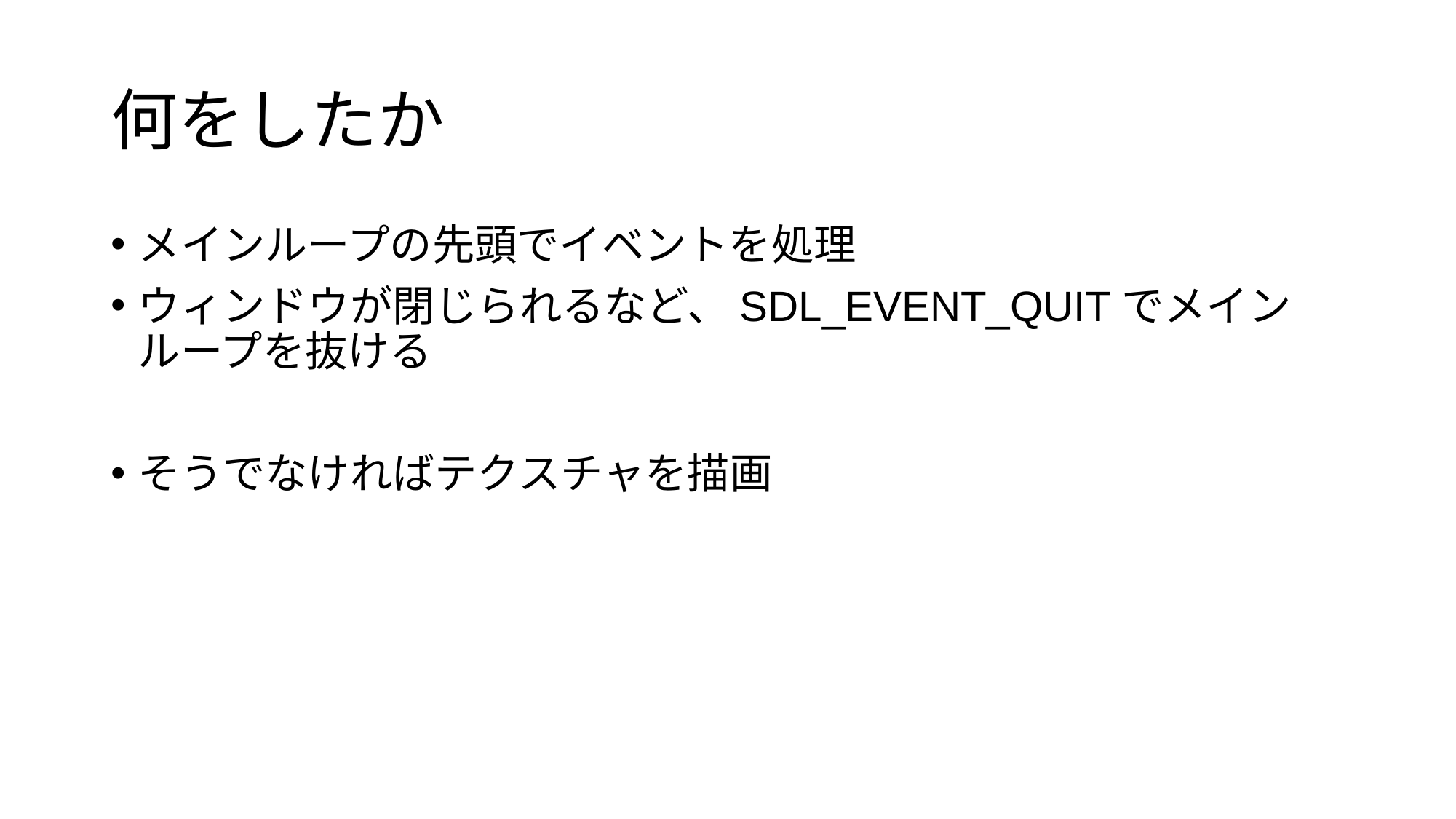

# 何をしたか
メインループの先頭でイベントを処理
ウィンドウが閉じられるなど、SDL_EVENT_QUITでメインループを抜ける

そうでなければテクスチャを描画